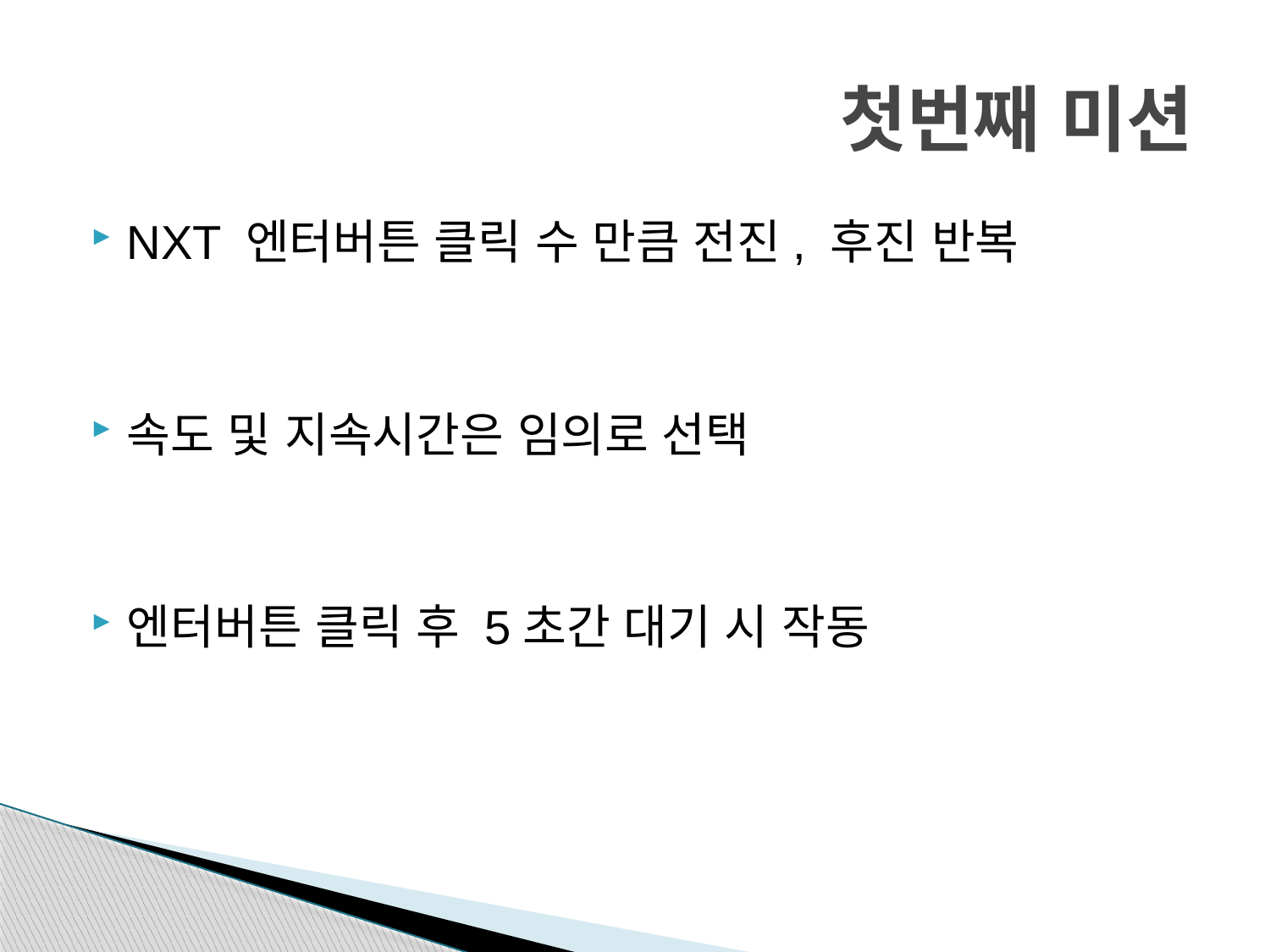

# 첫번째 미션
NXT 엔터버튼 클릭 수 만큼 전진, 후진 반복

속도 및 지속시간은 임의로 선택

엔터버튼 클릭 후 5초간 대기 시 작동